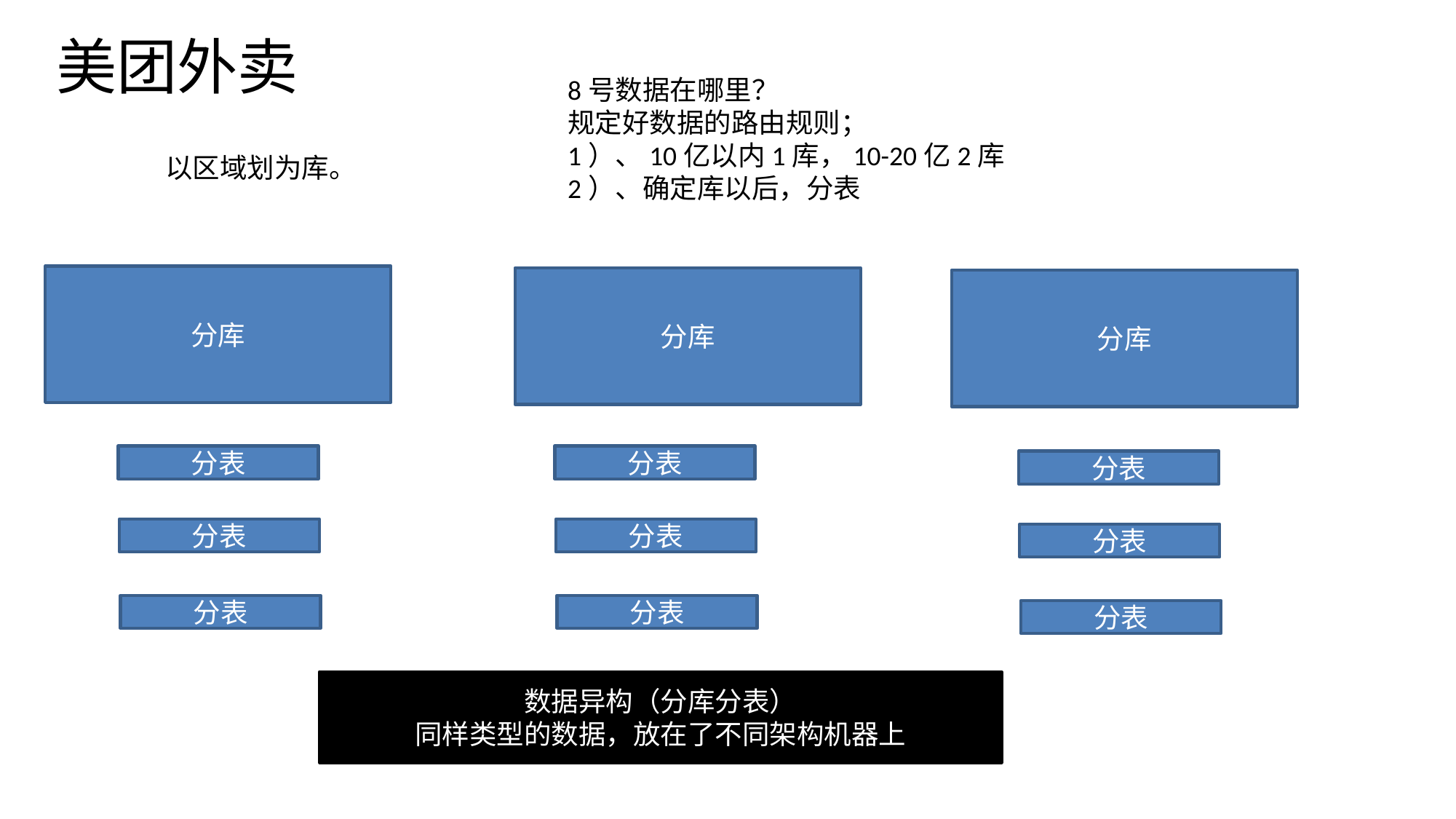

美团外卖
8号数据在哪里？
规定好数据的路由规则；
1）、10亿以内1库，10-20亿2库
2）、确定库以后，分表
以区域划为库。
分库
分库
分库
分表
分表
分表
分表
分表
分表
分表
分表
分表
数据异构（分库分表）
同样类型的数据，放在了不同架构机器上